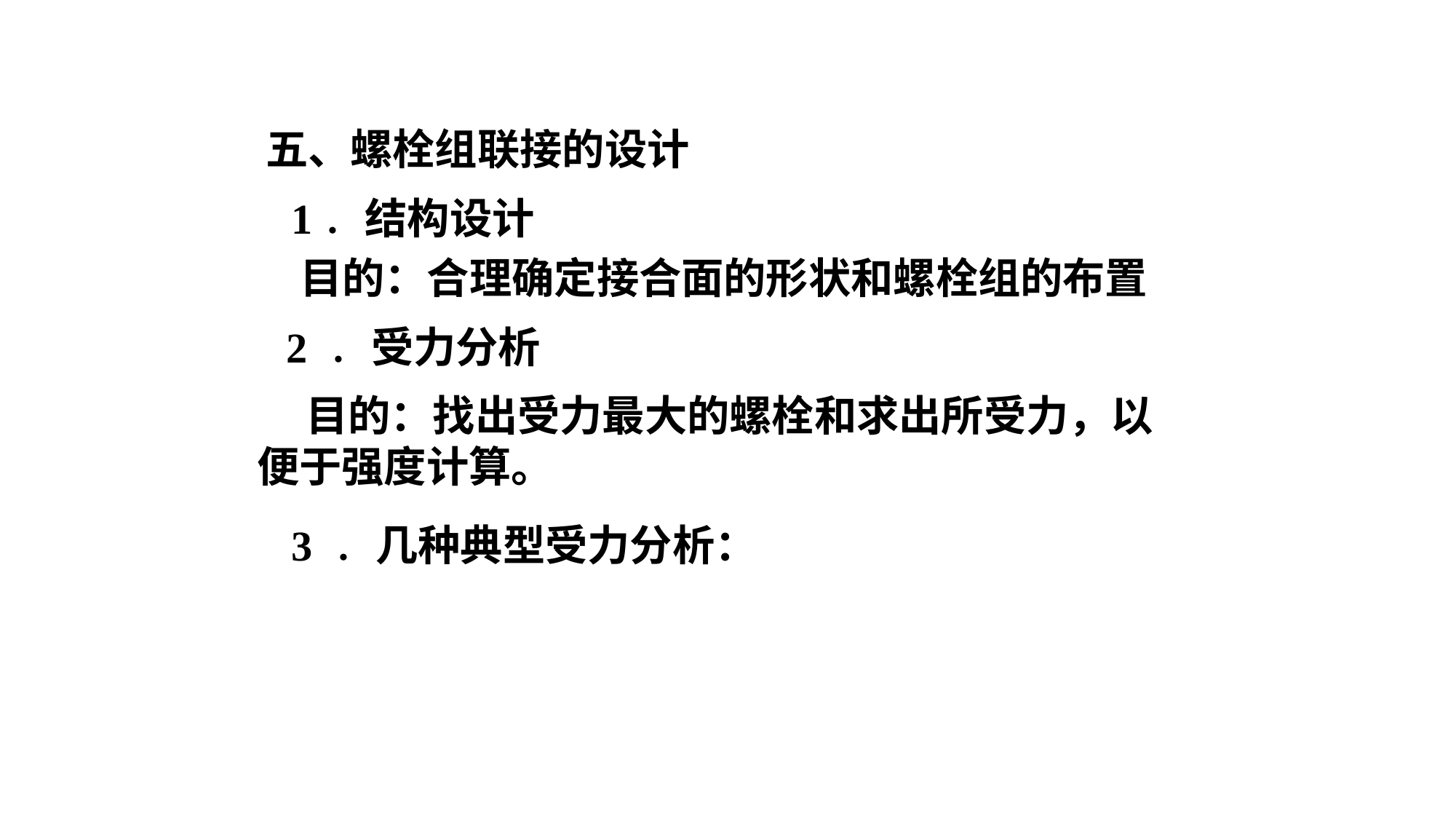

五、螺栓组联接的设计
1．结构设计
目的：合理确定接合面的形状和螺栓组的布置
  2 ．受力分析
    目的：找出受力最大的螺栓和求出所受力，以便于强度计算。
3 ．几种典型受力分析：